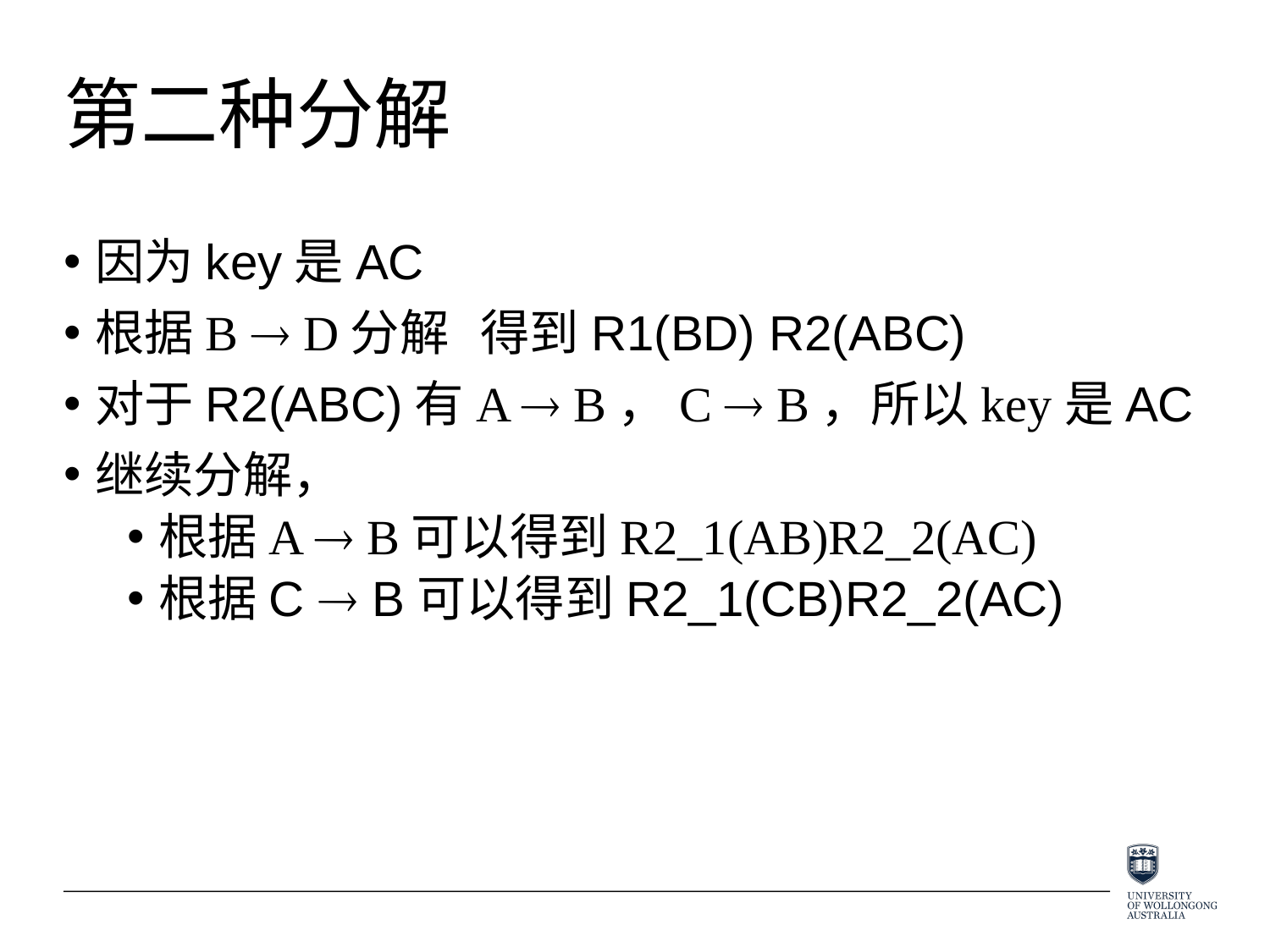

# 第二种分解
因为key是AC
根据B → D分解  得到R1(BD) R2(ABC)
对于R2(ABC)有A → B，C → B，所以key是AC
继续分解，
根据A → B可以得到R2_1(AB)R2_2(AC)
根据C → B可以得到R2_1(CB)R2_2(AC)